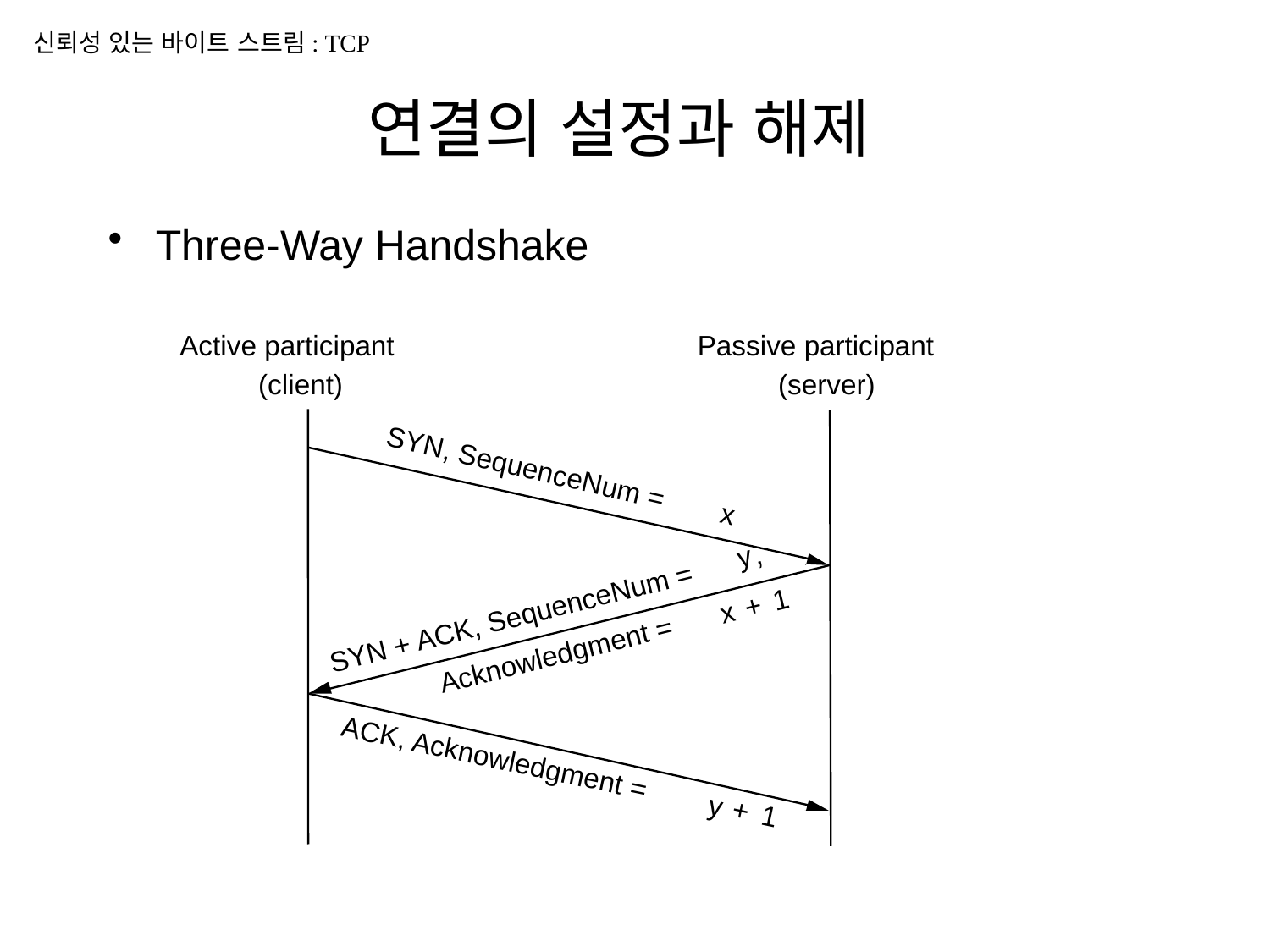

신뢰성 있는 바이트 스트림: TCP
# 연결의 설정과 해제
Three-Way Handshake
Active participant
Passive participant
(client)
(server)

SYN, SequenceNum =
x
,
y

1
 +
x
SYN + ACK, SequenceNum =
Acknowledgment =

ACK, Acknowledgment =
y
 +
1